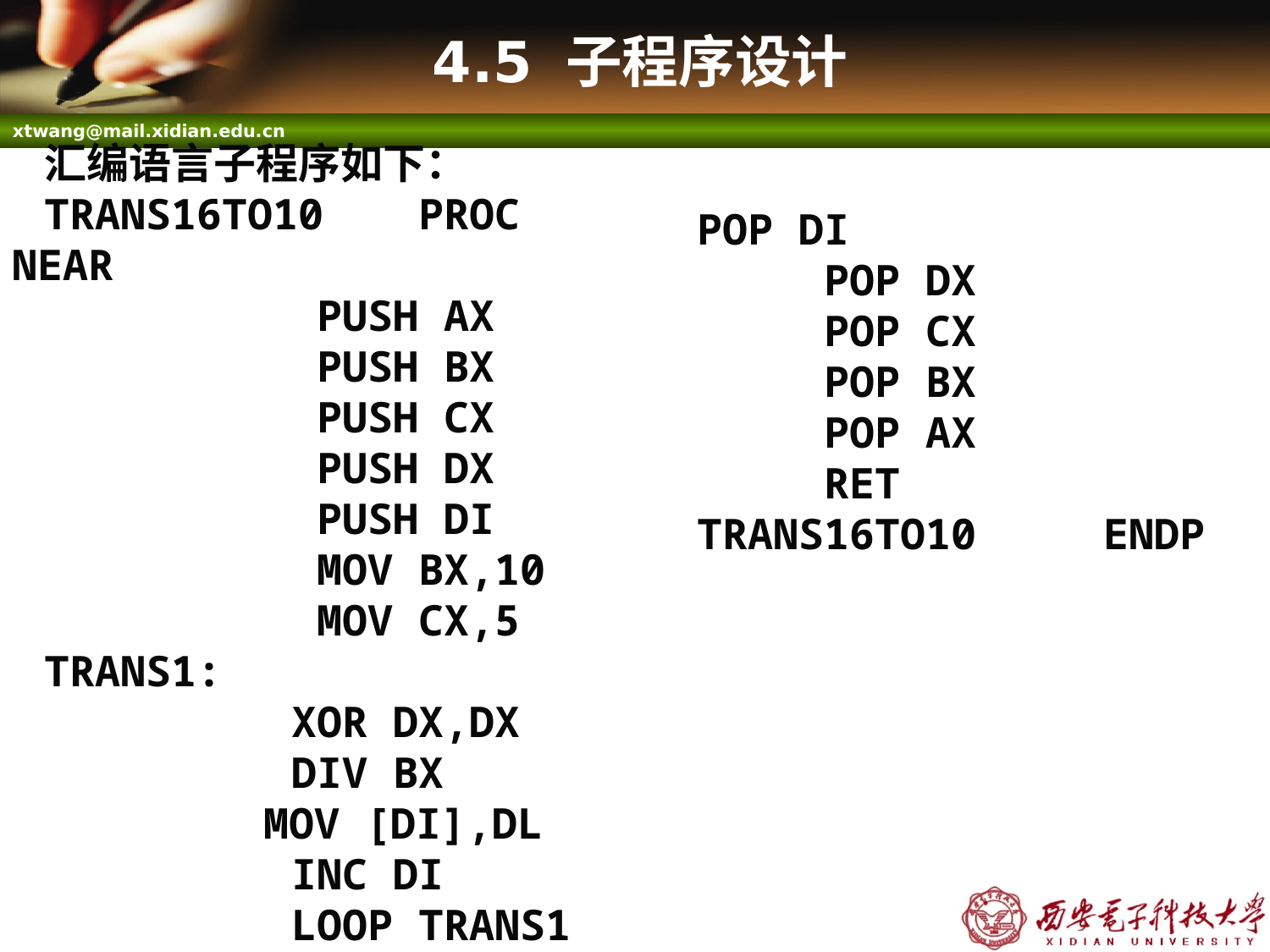

# 4.5 子程序设计
汇编语言子程序如下：
TRANS16TO10	 PROC  NEAR
	       PUSH AX
	       PUSH BX
	       PUSH CX
	       PUSH DX
	       PUSH DI
	       MOV BX,10
	       MOV CX,5
TRANS1:
	      XOR DX,DX
	      DIV BX
	            MOV [DI],DL
	      INC DI
	      LOOP TRANS1
POP DI
	POP DX
	POP CX
	POP BX
	POP AX
	RET
TRANS16TO10	 ENDP